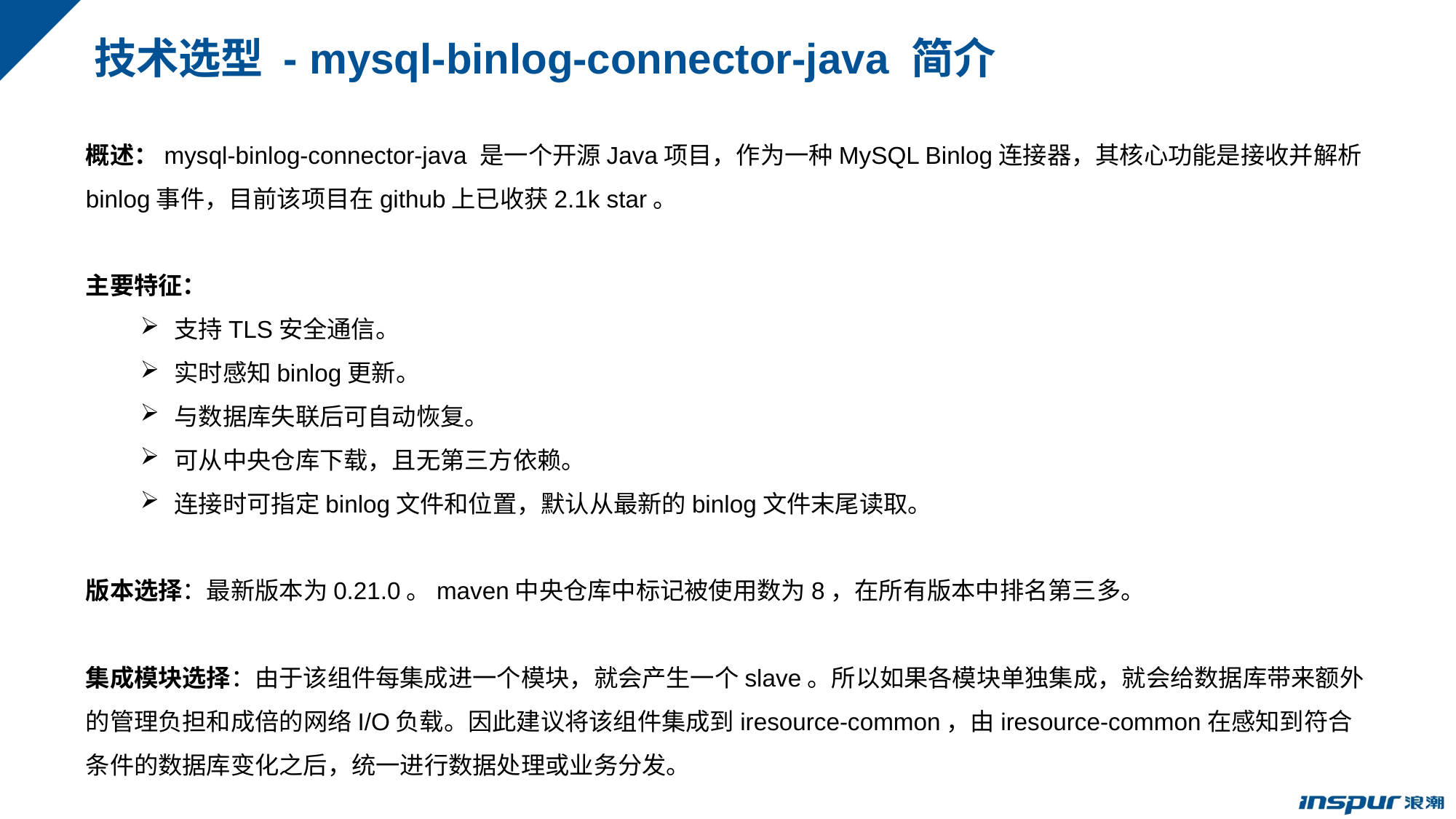

# 技术选型 - mysql-binlog-connector-java 简介
概述：mysql-binlog-connector-java 是一个开源Java项目，作为一种MySQL Binlog连接器，其核心功能是接收并解析binlog事件，目前该项目在github上已收获2.1k star。

主要特征：
支持TLS安全通信。
实时感知binlog更新。
与数据库失联后可自动恢复。
可从中央仓库下载，且无第三方依赖。
连接时可指定binlog文件和位置，默认从最新的binlog文件末尾读取。
版本选择：最新版本为0.21.0。maven中央仓库中标记被使用数为8，在所有版本中排名第三多。

集成模块选择：由于该组件每集成进一个模块，就会产生一个slave。所以如果各模块单独集成，就会给数据库带来额外的管理负担和成倍的网络I/O负载。因此建议将该组件集成到iresource-common，由iresource-common在感知到符合条件的数据库变化之后，统一进行数据处理或业务分发。